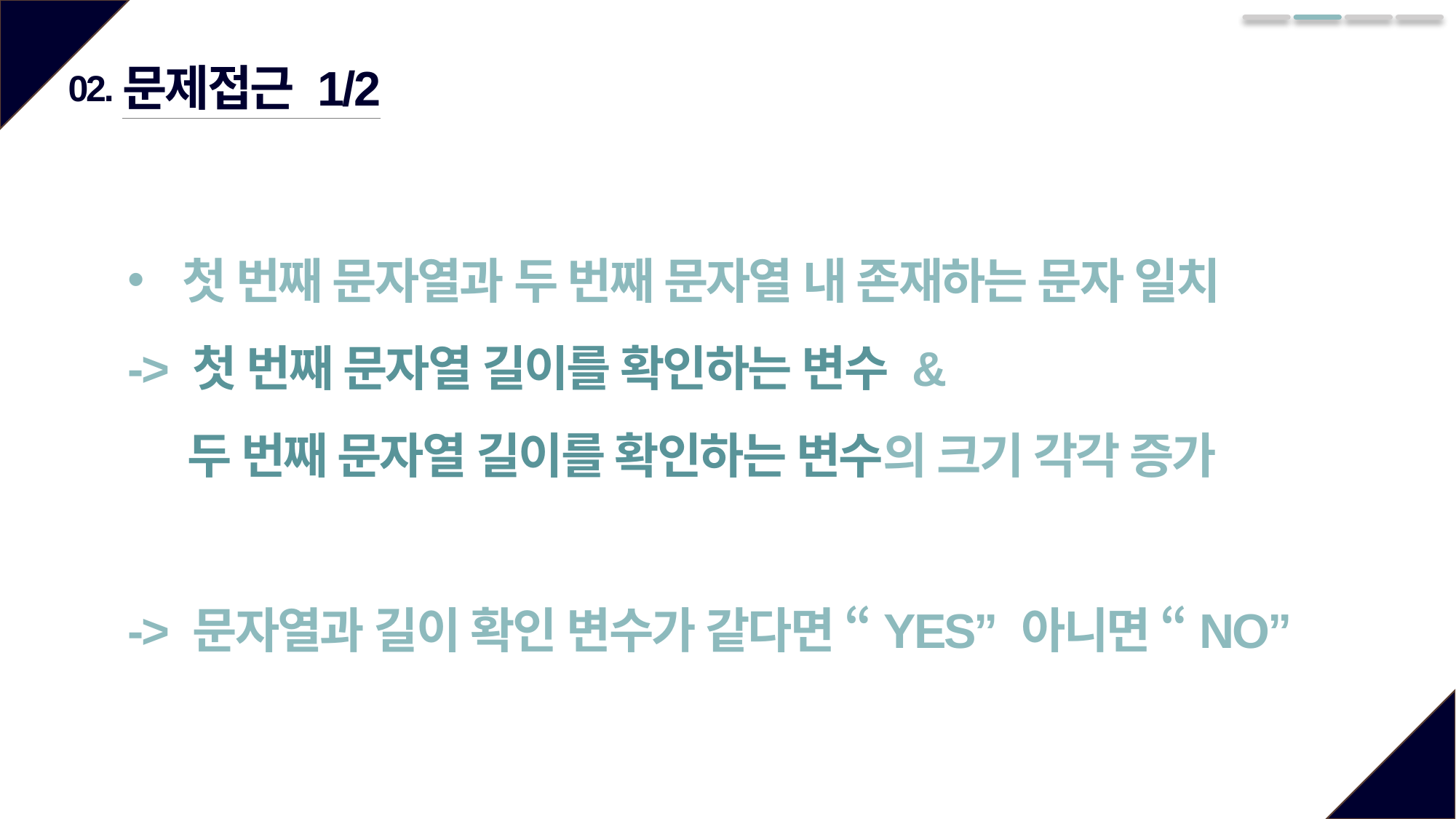

문제접근 1/2
02.
첫 번째 문자열과 두 번째 문자열 내 존재하는 문자 일치
-> 첫 번째 문자열 길이를 확인하는 변수 &
    두 번째 문자열 길이를 확인하는 변수의 크기 각각 증가

-> 문자열과 길이 확인 변수가 같다면 “YES” 아니면 “NO”